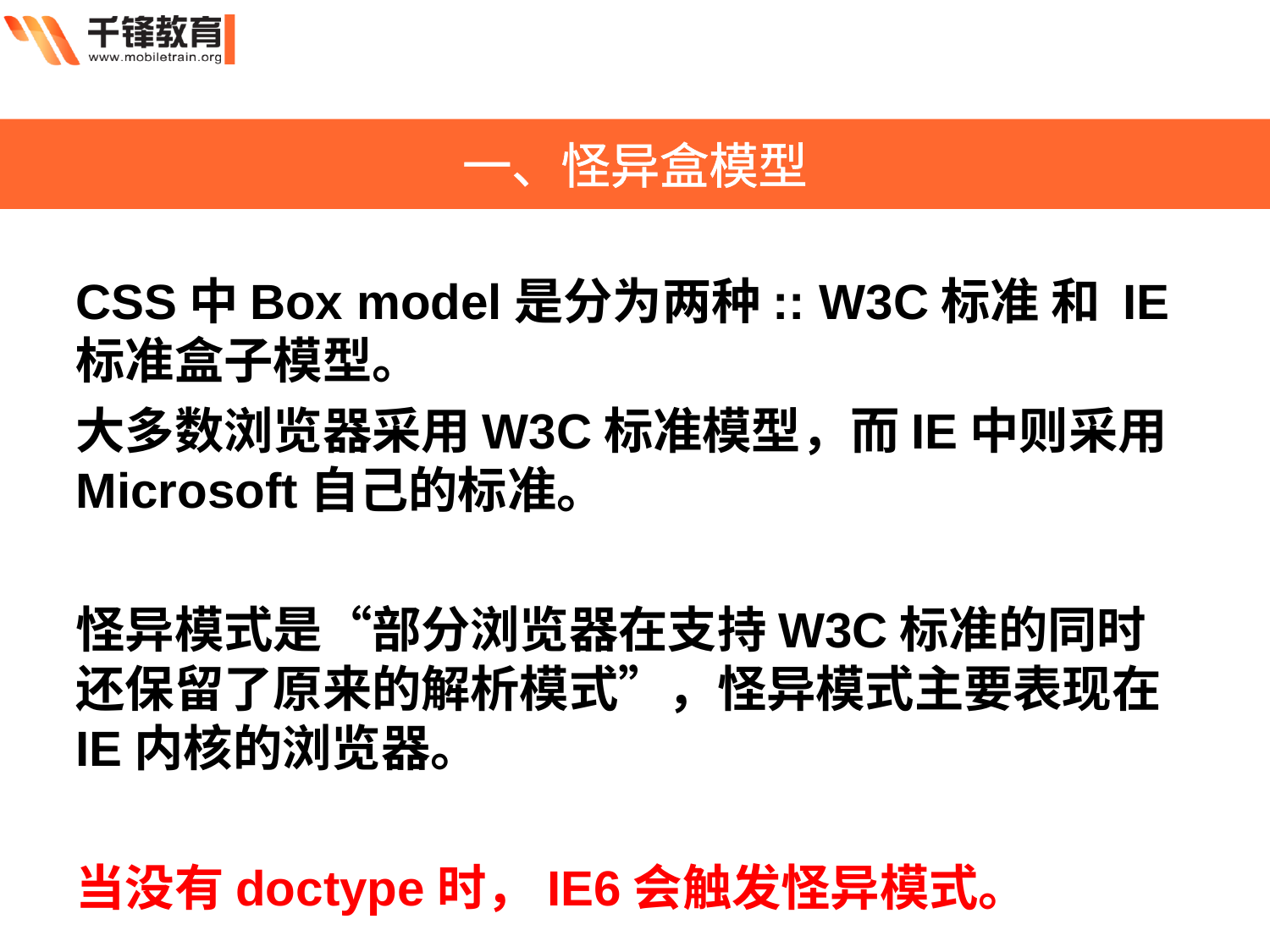

一、怪异盒模型
CSS中Box model是分为两种:: W3C标准 和 IE标准盒子模型。
大多数浏览器采用W3C标准模型，而IE中则采用Microsoft自己的标准。

怪异模式是“部分浏览器在支持W3C标准的同时还保留了原来的解析模式”，怪异模式主要表现在IE内核的浏览器。

当没有doctype时，IE6会触发怪异模式。